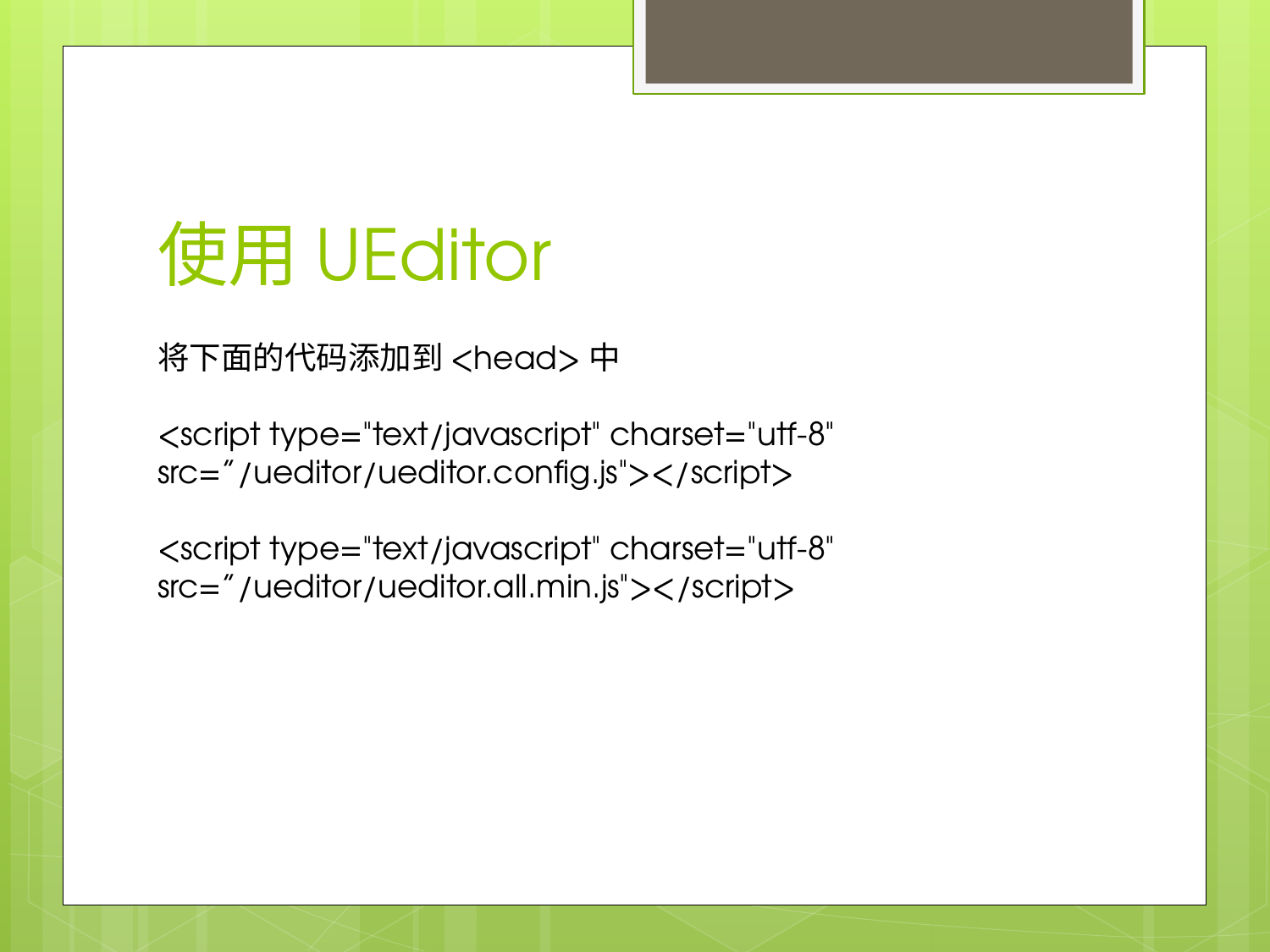

# 使用UEditor
将下面的代码添加到<head>中

<script type="text/javascript" charset="utf-8" src=”/ueditor/ueditor.config.js"></script>

<script type="text/javascript" charset="utf-8" src=”/ueditor/ueditor.all.min.js"></script>